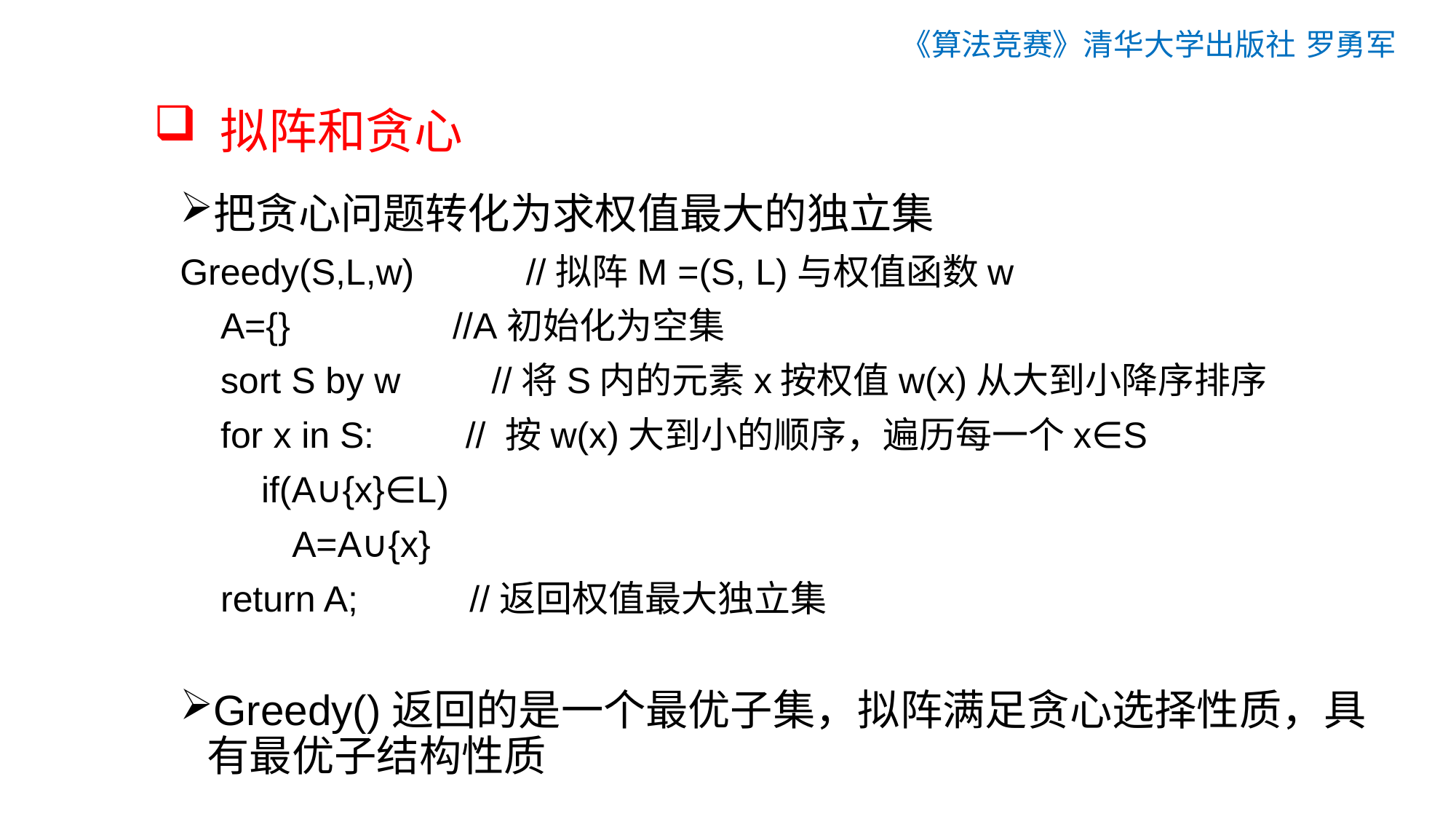

《算法竞赛》清华大学出版社 罗勇军
# 拟阵和贪心
把贪心问题转化为求权值最大的独立集
Greedy(S,L,w)           //拟阵M =(S, L)与权值函数w
    A={}                //A初始化为空集
    sort S by w         //将S内的元素x按权值w(x)从大到小降序排序
    for x in S:         // 按w(x)大到小的顺序，遍历每一个x∈S
        if(A∪{x}∈L)
           A=A∪{x}
    return A;           //返回权值最大独立集

Greedy()返回的是一个最优子集，拟阵满足贪心选择性质，具有最优子结构性质